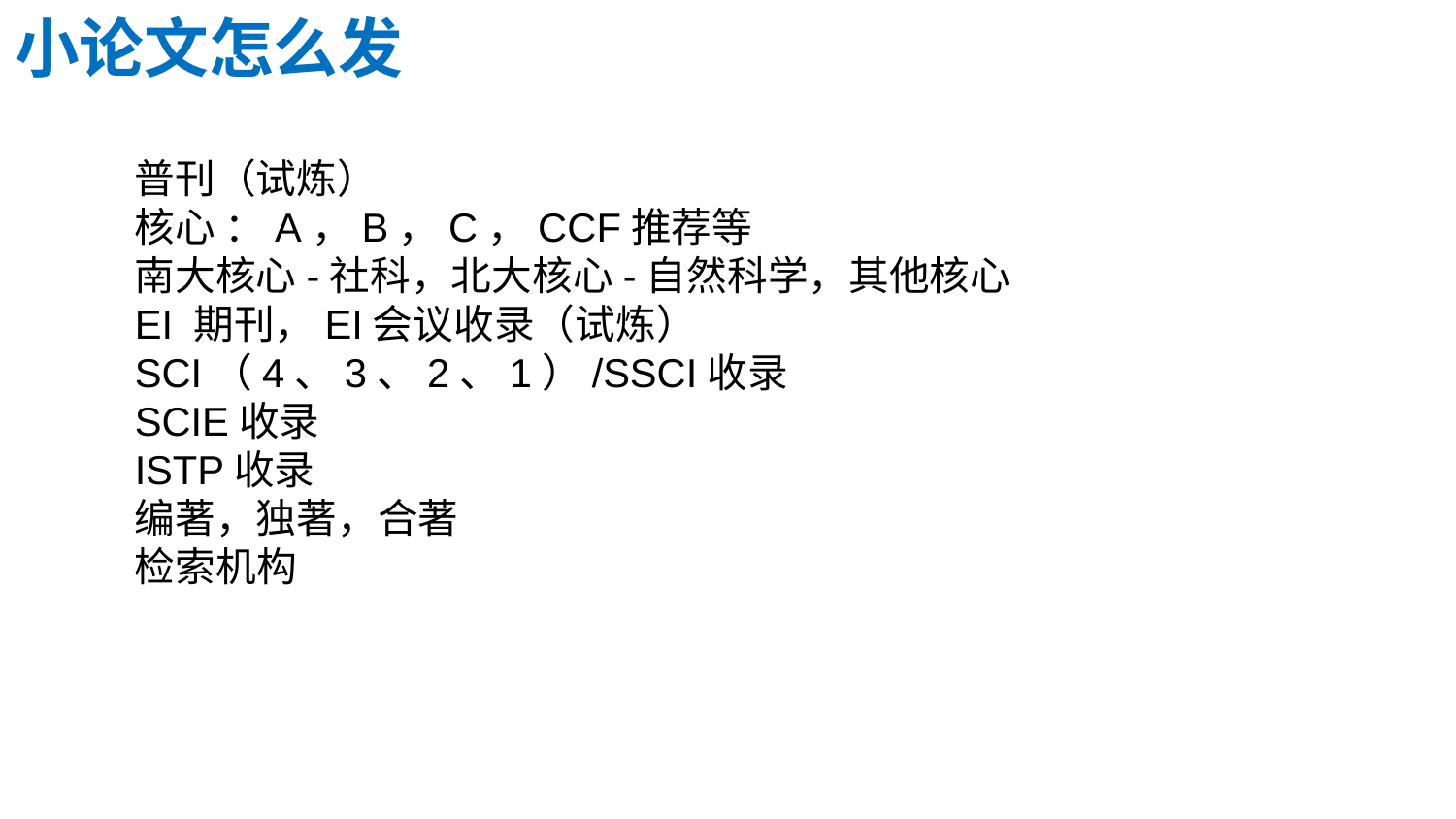

小论文怎么发
普刊（试炼）
核心 ：A，B，C，CCF推荐等
南大核心-社科，北大核心-自然科学，其他核心
EI 期刊，EI会议收录（试炼）
SCI（4、3、2、1）/SSCI收录
SCIE收录
ISTP收录
编著，独著，合著
检索机构